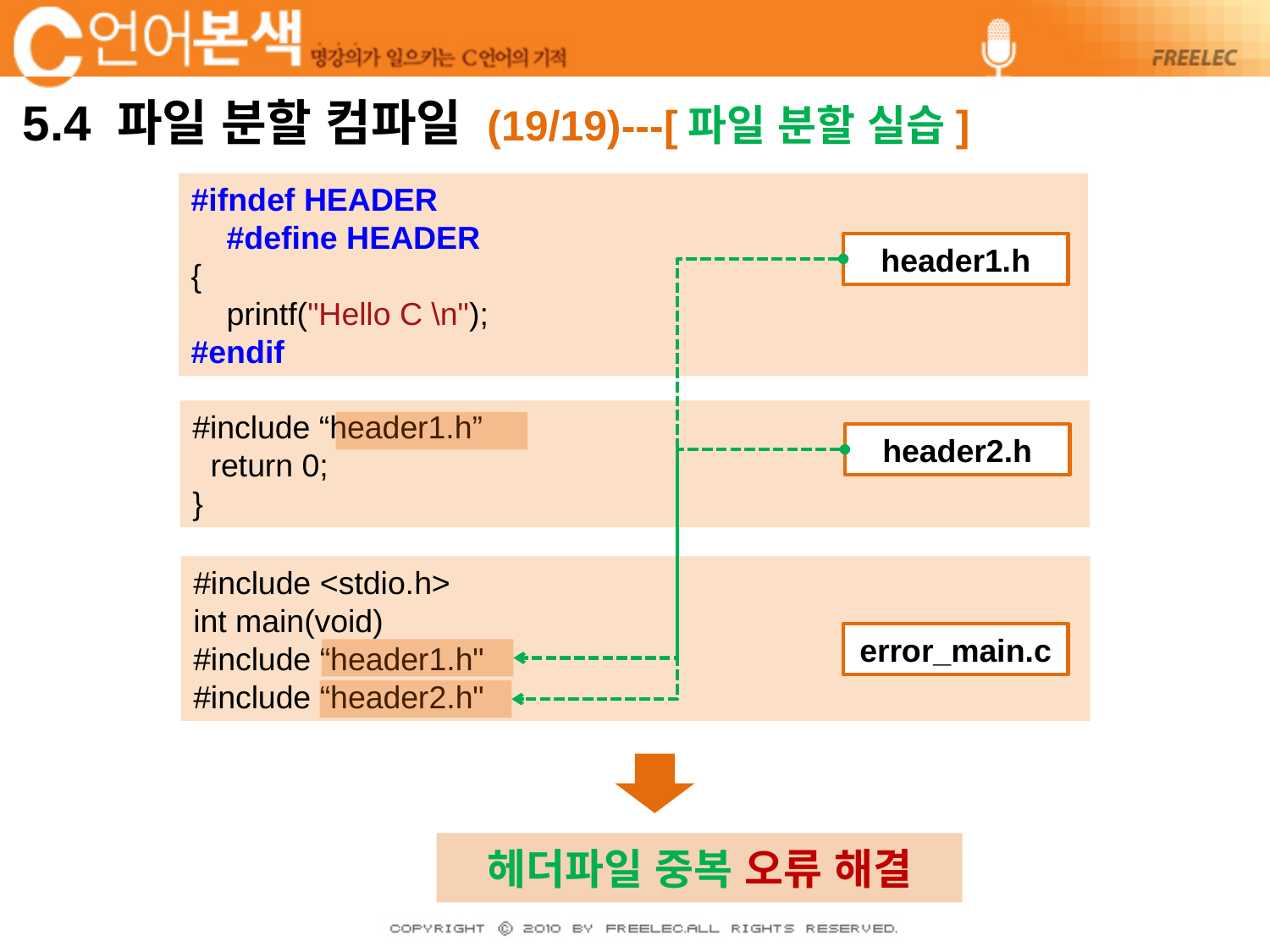

# 5.4 파일 분할 컴파일 (19/19)---[파일 분할 실습]
#ifndef HEADER
    #define HEADER
{
    printf("Hello C \n");
#endif
header1.h
#include “header1.h”
  return 0;
}

header2.h
#include <stdio.h>
int main(void)
#include “header1.h"
#include “header2.h"
error_main.c

헤더파일 중복 오류 해결